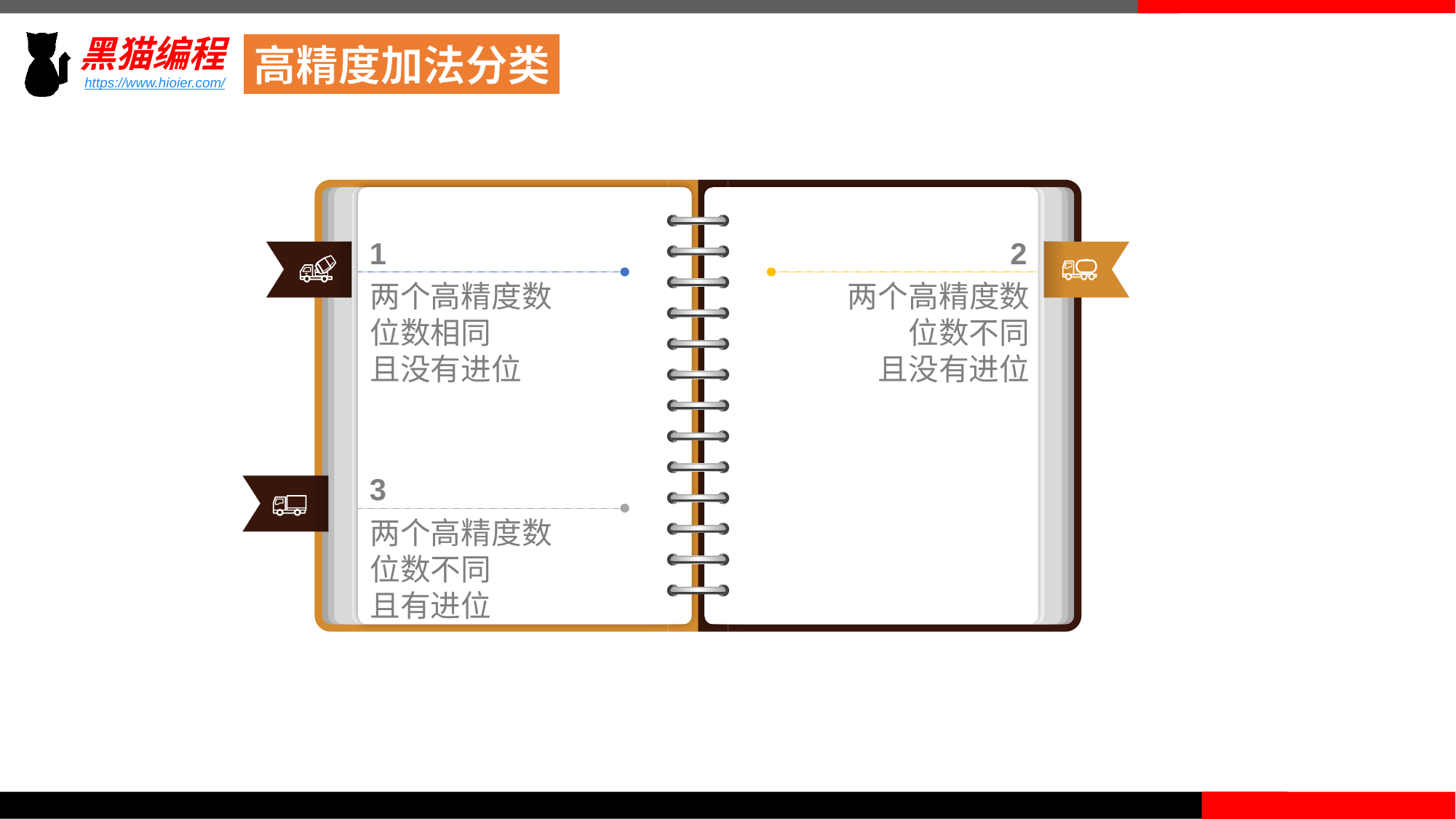

高精度加法分类

1
2

两个高精度数
位数相同
且没有进位
两个高精度数
位数不同
且没有进位
1
3

两个高精度数
位数不同
且有进位
PART  ONE